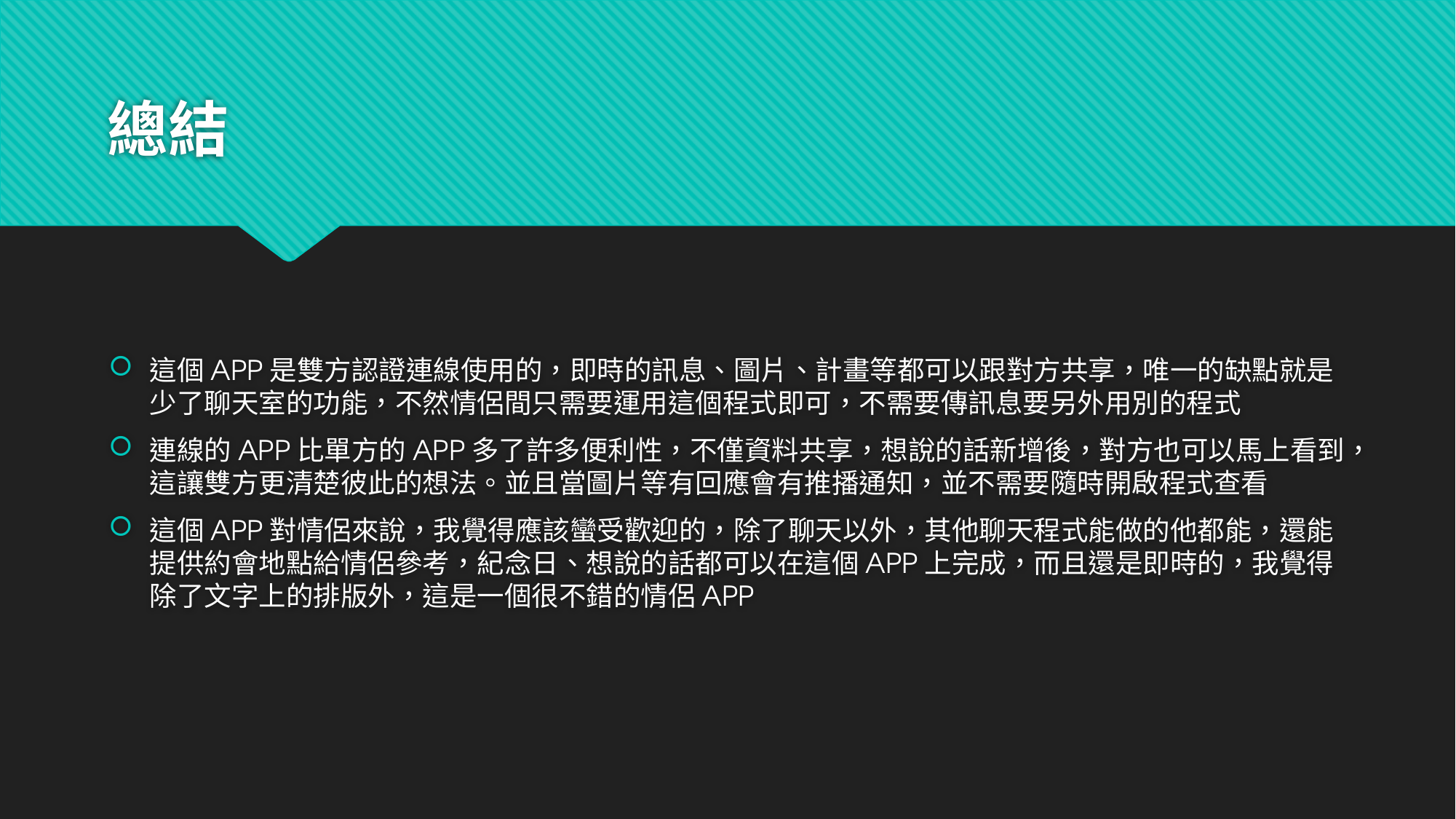

# 總結
這個APP是雙方認證連線使用的，即時的訊息、圖片、計畫等都可以跟對方共享，唯一的缺點就是少了聊天室的功能，不然情侶間只需要運用這個程式即可，不需要傳訊息要另外用別的程式
連線的APP比單方的APP多了許多便利性，不僅資料共享，想說的話新增後，對方也可以馬上看到，這讓雙方更清楚彼此的想法。並且當圖片等有回應會有推播通知，並不需要隨時開啟程式查看
這個APP對情侶來說，我覺得應該蠻受歡迎的，除了聊天以外，其他聊天程式能做的他都能，還能提供約會地點給情侶參考，紀念日、想說的話都可以在這個APP上完成，而且還是即時的，我覺得除了文字上的排版外，這是一個很不錯的情侶APP